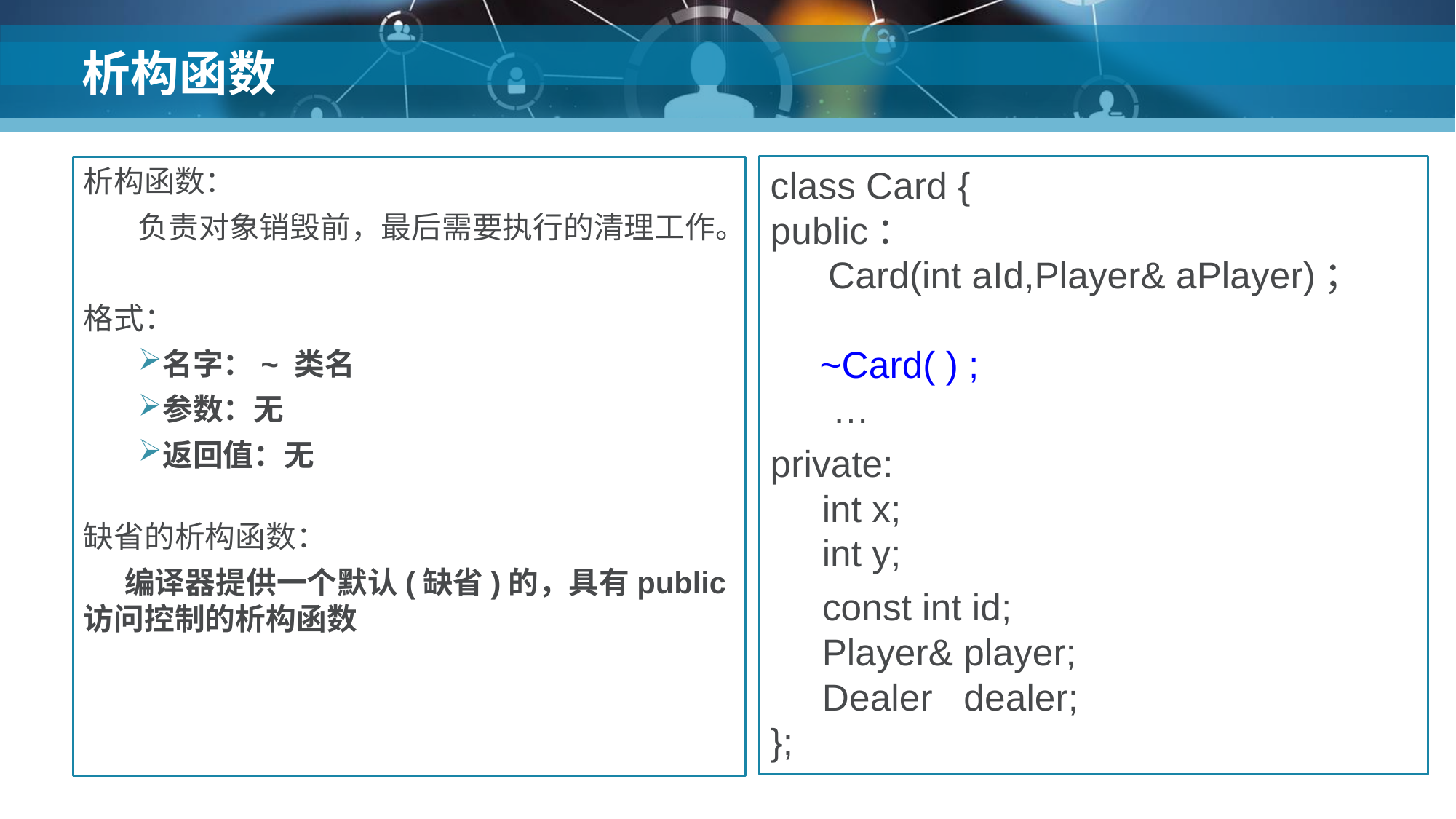

# 析构函数
class Card {
public：
      Card(int aId,Player& aPlayer)；
     ~Card( ) ;
      …
private:
     int x;
     int y;
     const int id;
     Player& player;
     Dealer   dealer;
};
析构函数：
       负责对象销毁前，最后需要执行的清理工作。

格式：
名字：~ 类名
参数：无
返回值：无
缺省的析构函数：
     编译器提供一个默认(缺省)的，具有public访问控制的析构函数